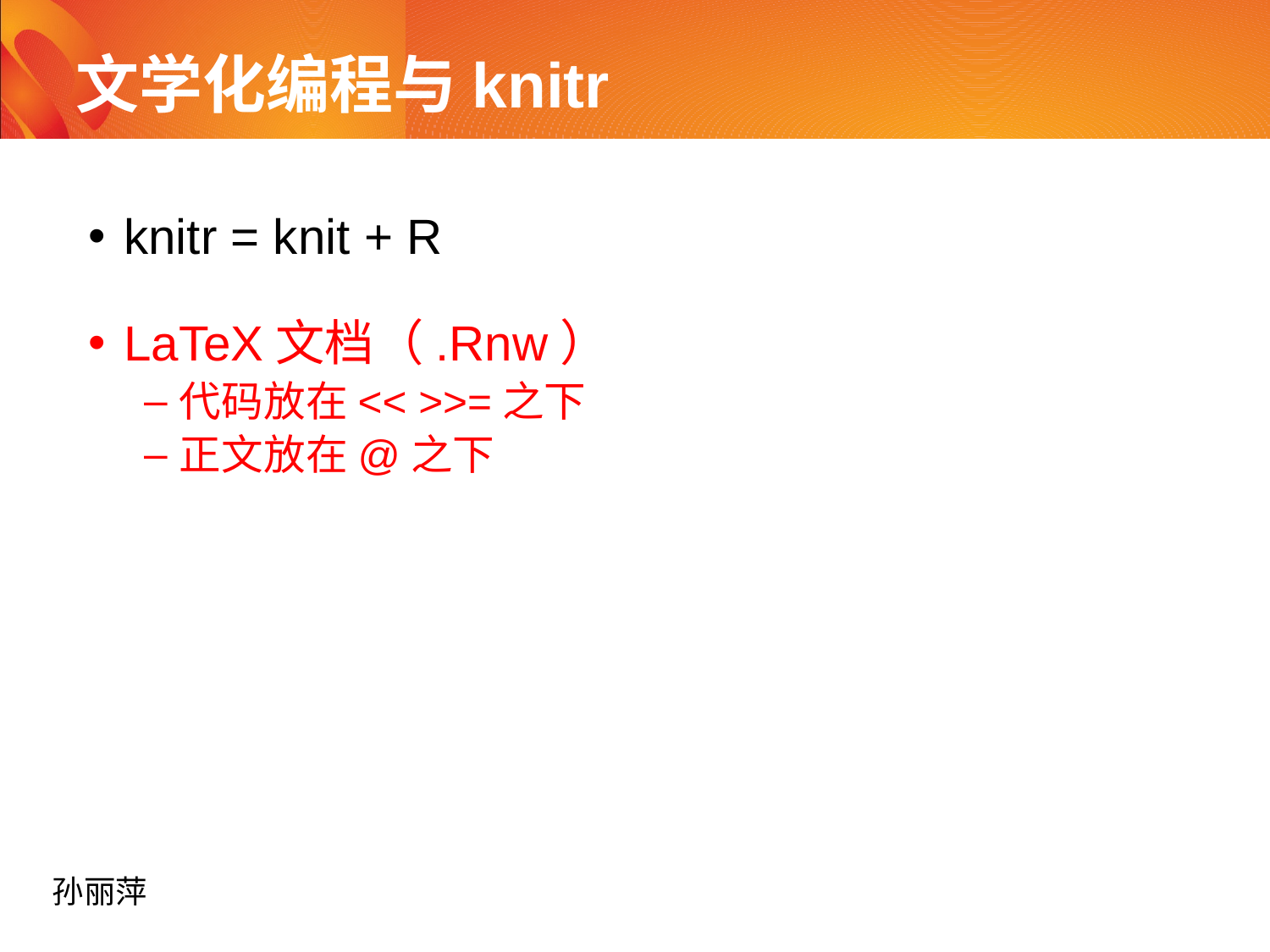

# 文学化编程与knitr
knitr = knit + R

LaTeX文档（.Rnw）
代码放在<< >>=之下
正文放在@之下
5